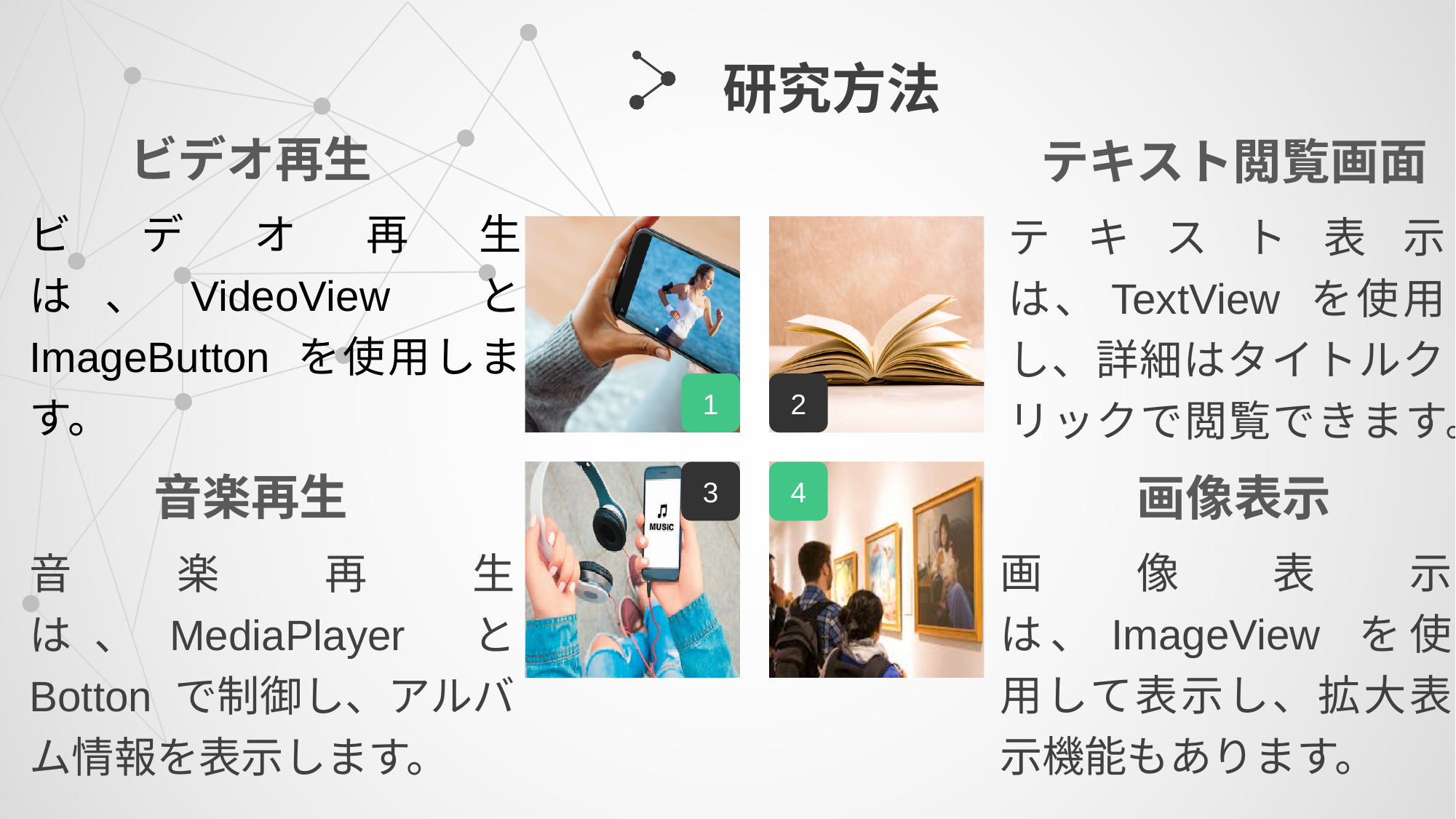

研究方法
ビデオ再生
テキスト閲覧画面
ビデオ再生は、VideoView と ImageButton を使用します。
テキスト表示は、TextView を使用し、詳細はタイトルクリックで閲覧できます。

1
2

3

4
音楽再生
画像表示
画像表示は、ImageView を使用して表示し、拡大表示機能もあります。
音楽再生は、MediaPlayer と Botton で制御し、アルバム情報を表示します。